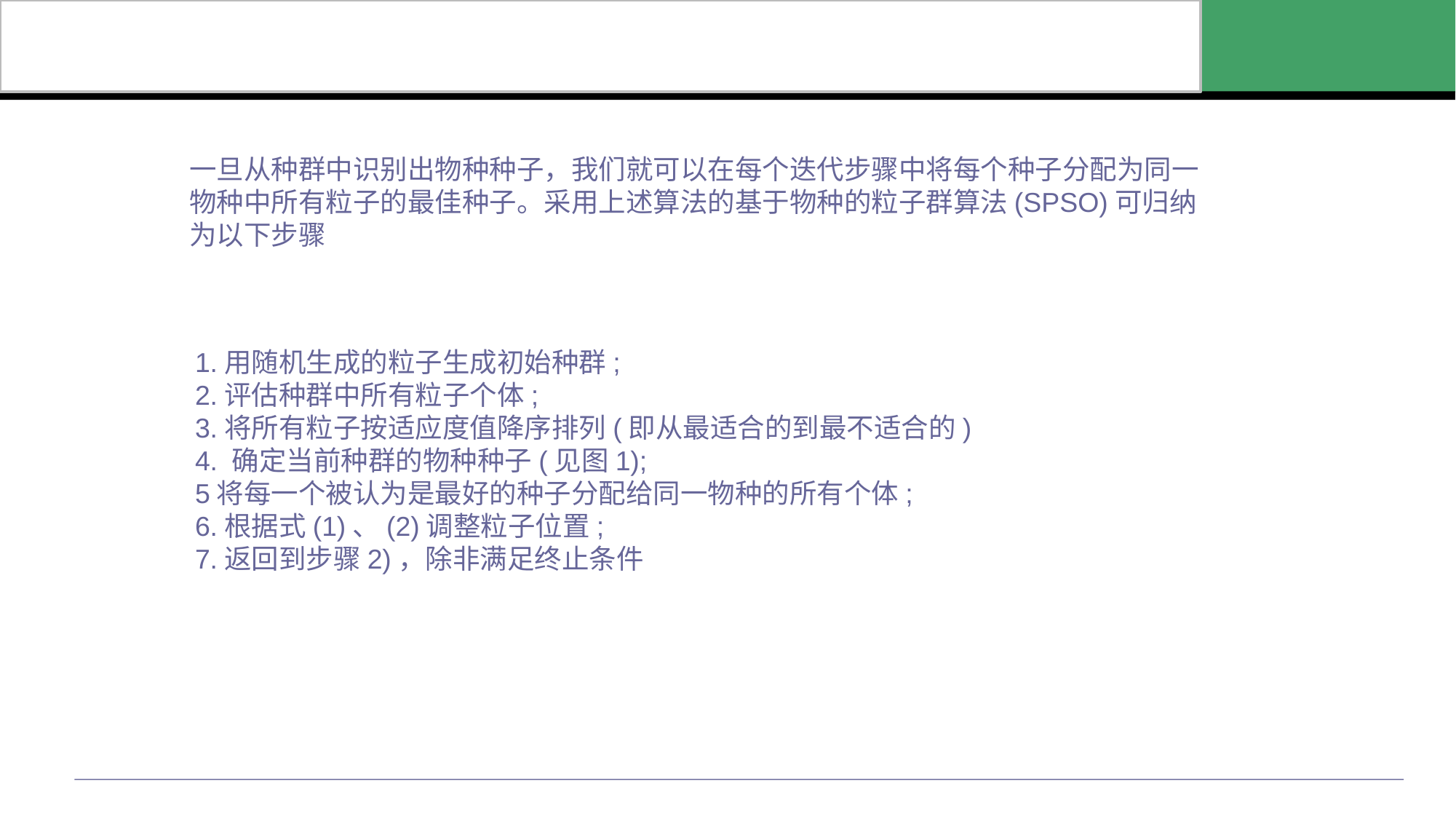

#

一旦从种群中识别出物种种子，我们就可以在每个迭代步骤中将每个种子分配为同一物种中所有粒子的最佳种子。采用上述算法的基于物种的粒子群算法(SPSO)可归纳为以下步骤
1.用随机生成的粒子生成初始种群;
2.评估种群中所有粒子个体;
3.将所有粒子按适应度值降序排列(即从最适合的到最不适合的)
4. 确定当前种群的物种种子(见图1);
5将每一个被认为是最好的种子分配给同一物种的所有个体;
6.根据式(1)、(2)调整粒子位置;
7.返回到步骤2)，除非满足终止条件